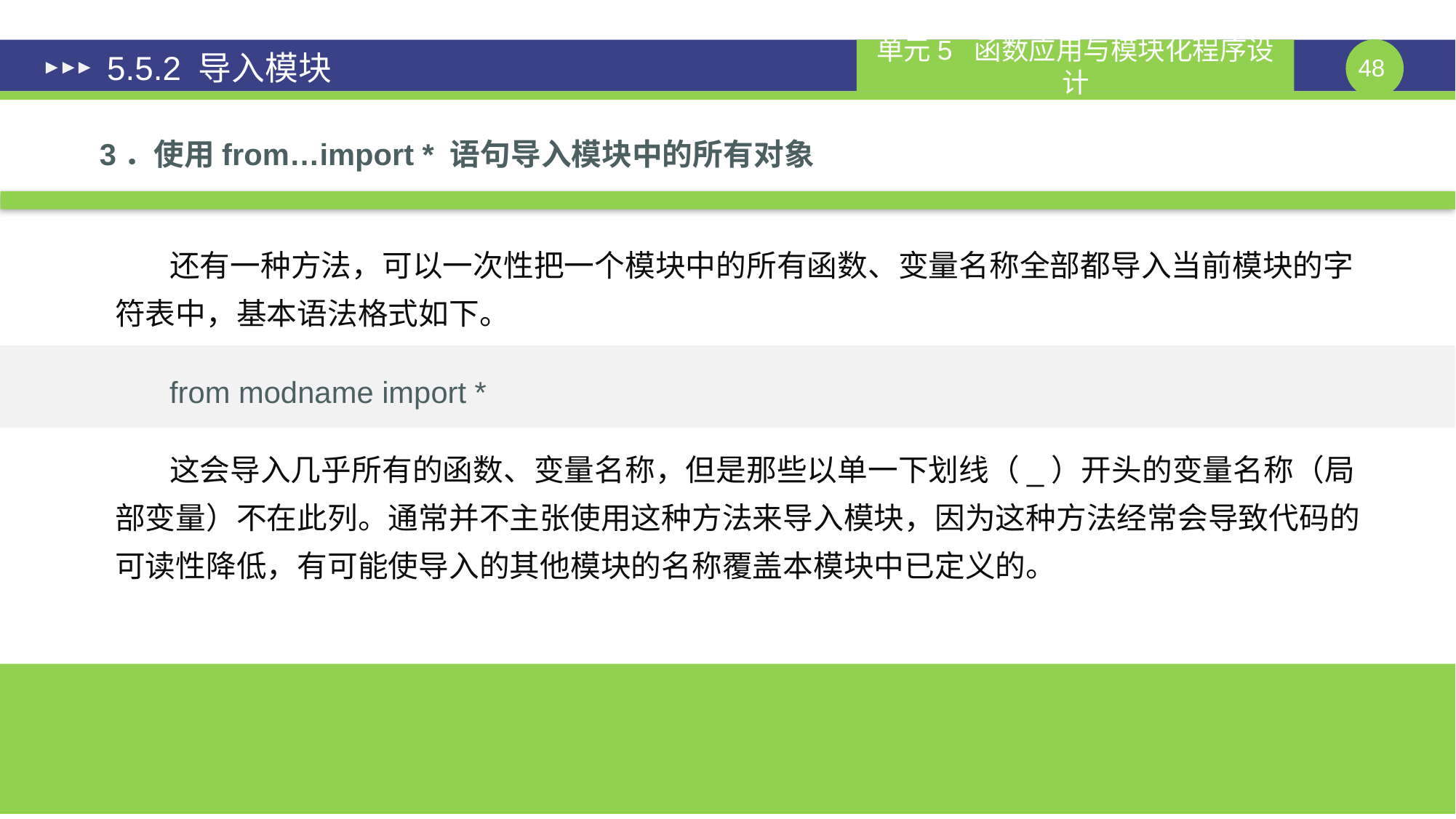

# 5.5.2 导入模块
3．使用from…import * 语句导入模块中的所有对象

还有一种方法，可以一次性把一个模块中的所有函数、变量名称全部都导入当前模块的字符表中，基本语法格式如下。

from modname import *

这会导入几乎所有的函数、变量名称，但是那些以单一下划线（_）开头的变量名称（局部变量）不在此列。通常并不主张使用这种方法来导入模块，因为这种方法经常会导致代码的可读性降低，有可能使导入的其他模块的名称覆盖本模块中已定义的。